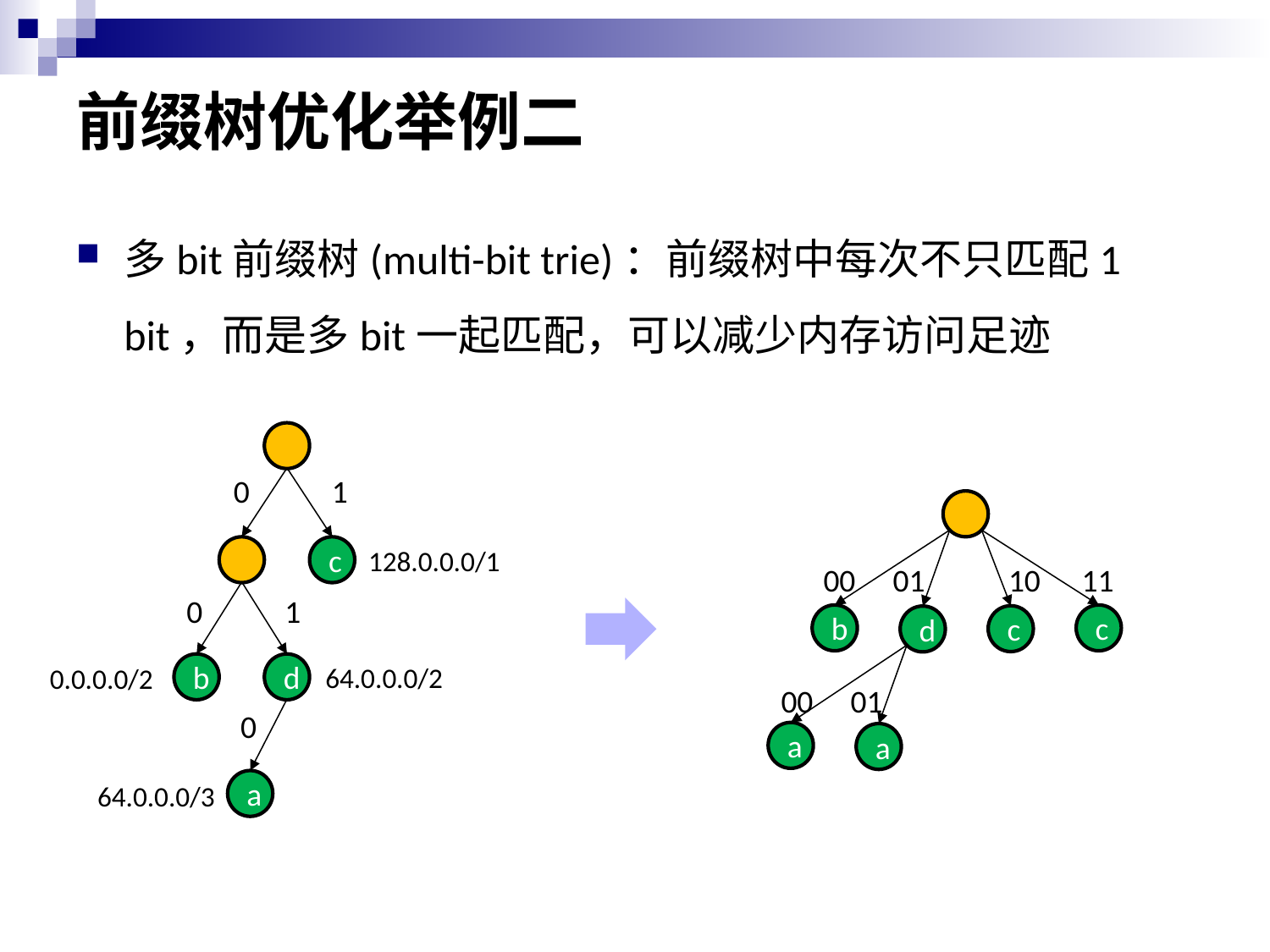

# 前缀树优化举例二
多bit前缀树(multi-bit trie)：前缀树中每次不只匹配1 bit，而是多bit一起匹配，可以减少内存访问足迹

0
1
c
128.0.0.0/1

0
1
b
64.0.0.0/2
d
0.0.0.0/2
0
a
64.0.0.0/3

00
01
10
11
c
b
c
d
00
01
a
a

7